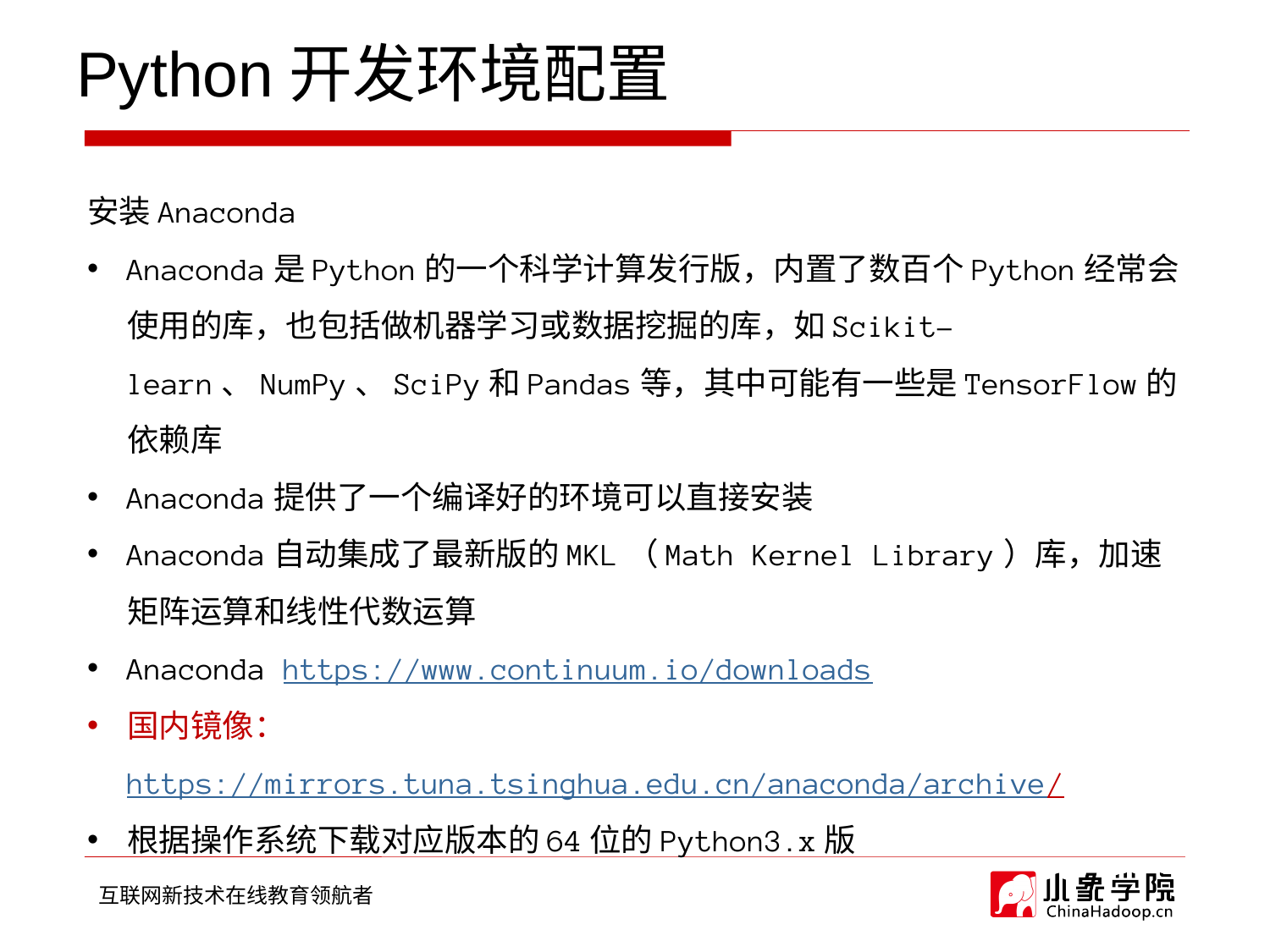

Python开发环境配置
安装Anaconda
Anaconda是Python的一个科学计算发行版，内置了数百个Python经常会使用的库，也包括做机器学习或数据挖掘的库，如Scikit-learn、NumPy、SciPy和Pandas等，其中可能有一些是TensorFlow的依赖库
Anaconda提供了一个编译好的环境可以直接安装
Anaconda自动集成了最新版的MKL（Math Kernel Library）库，加速矩阵运算和线性代数运算
Anaconda https://www.continuum.io/downloads
国内镜像：https://mirrors.tuna.tsinghua.edu.cn/anaconda/archive/
根据操作系统下载对应版本的64位的Python3.x版